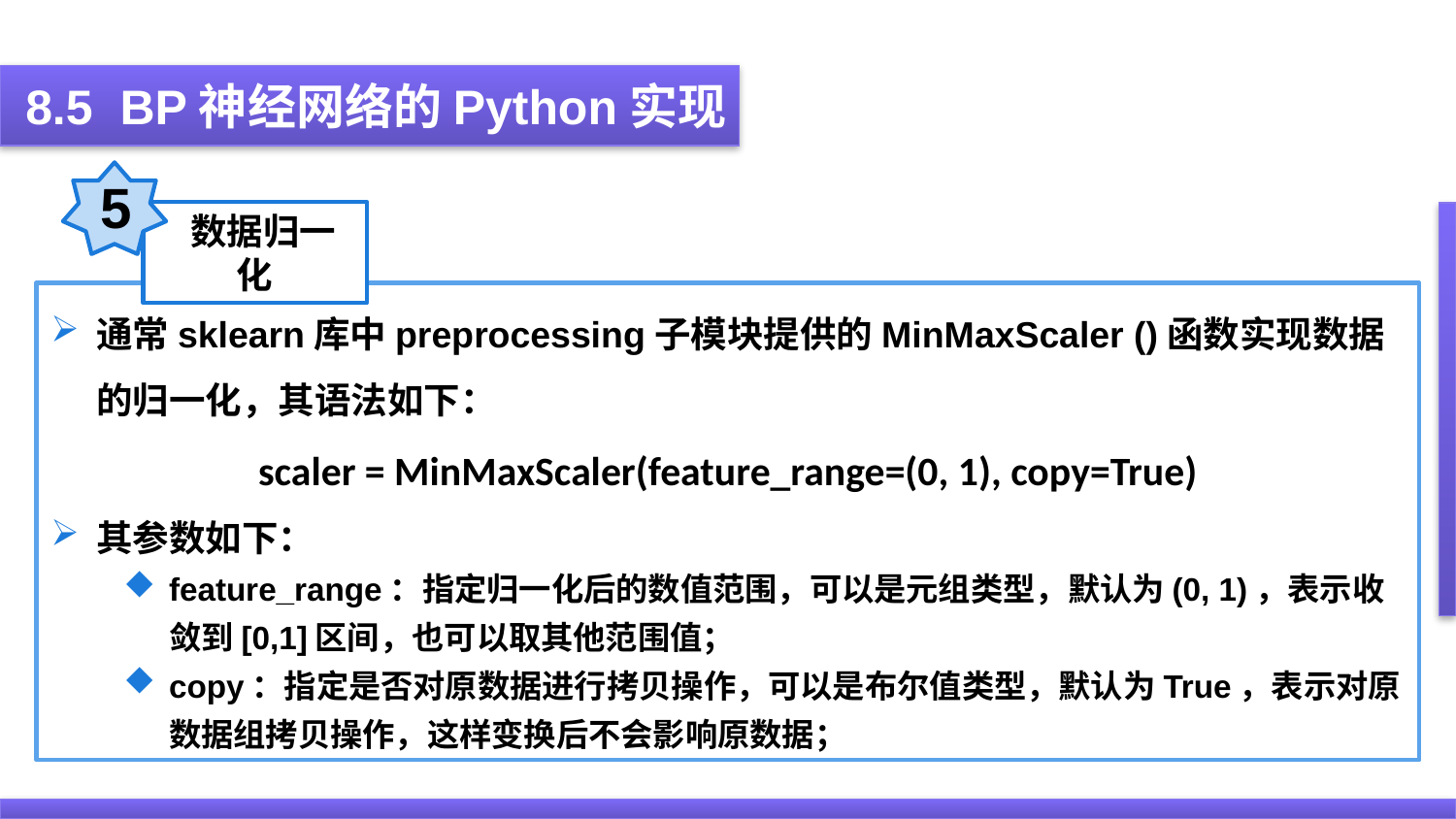

8.5  BP神经网络的Python实现
5
 数据归一化
通常sklearn库中preprocessing子模块提供的MinMaxScaler ()函数实现数据的归一化，其语法如下：
scaler = MinMaxScaler(feature_range=(0, 1), copy=True)
其参数如下：
feature_range：指定归一化后的数值范围，可以是元组类型，默认为(0, 1)，表示收敛到[0,1]区间，也可以取其他范围值；
copy：指定是否对原数据进行拷贝操作，可以是布尔值类型，默认为True，表示对原数据组拷贝操作，这样变换后不会影响原数据；